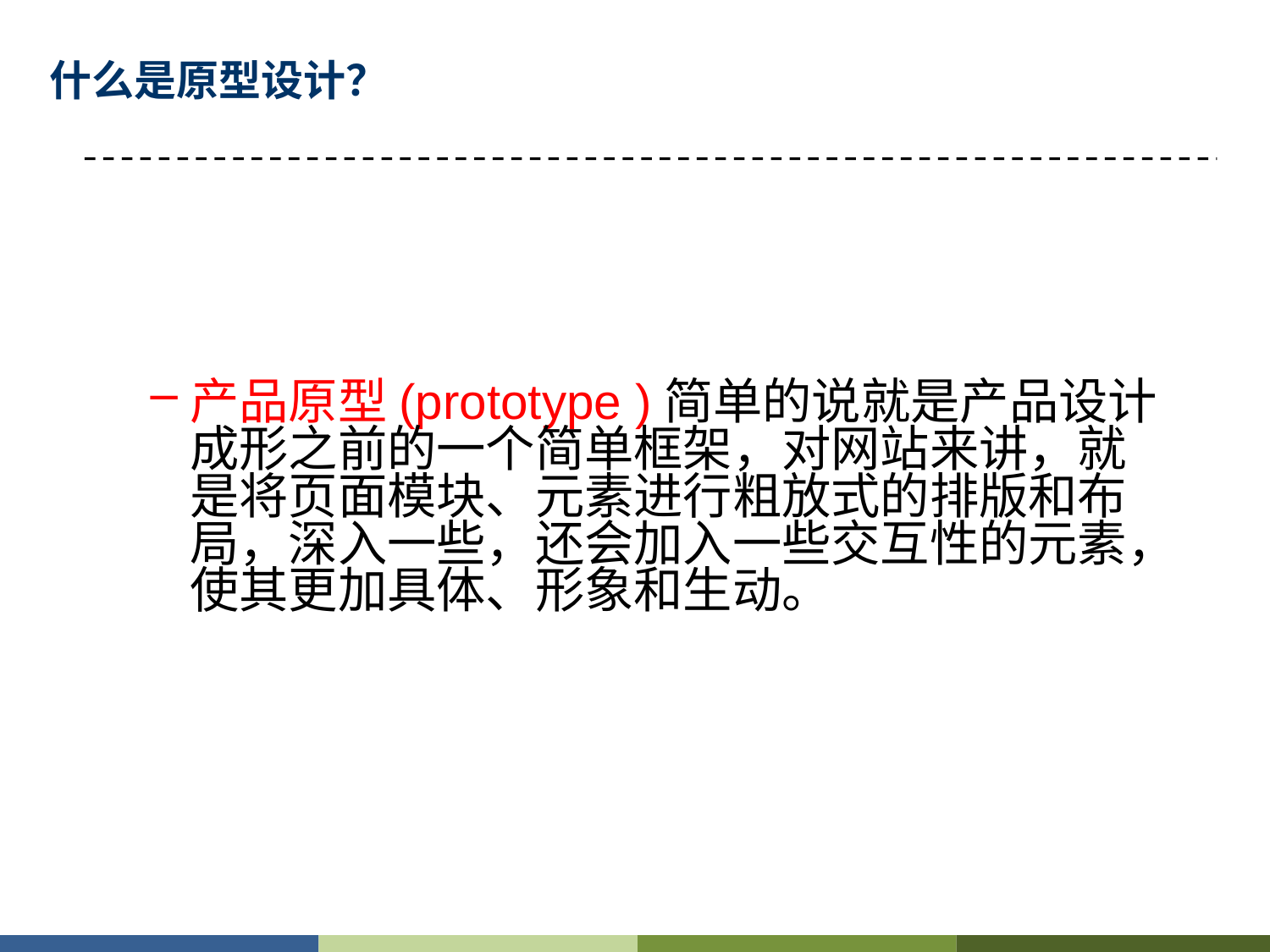

# 什么是原型设计？

产品原型(prototype )简单的说就是产品设计成形之前的一个简单框架，对网站来讲，就是将页面模块、元素进行粗放式的排版和布局，深入一些，还会加入一些交互性的元素，使其更加具体、形象和生动。